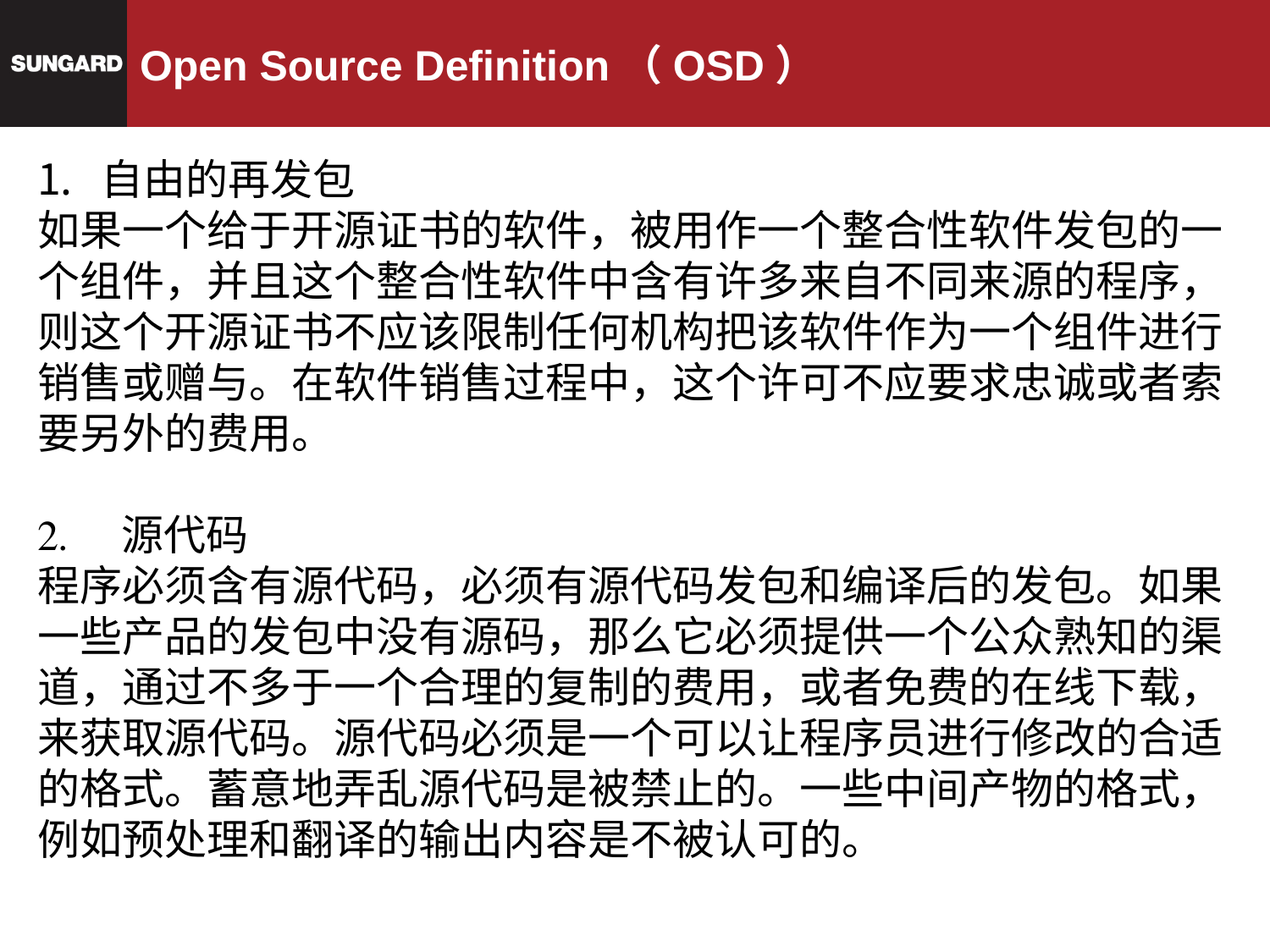

# Open Source Definition（OSD）
自由的再发包
如果一个给于开源证书的软件，被用作一个整合性软件发包的一个组件，并且这个整合性软件中含有许多来自不同来源的程序，则这个开源证书不应该限制任何机构把该软件作为一个组件进行销售或赠与。在软件销售过程中，这个许可不应要求忠诚或者索要另外的费用。

2.    源代码
程序必须含有源代码，必须有源代码发包和编译后的发包。如果一些产品的发包中没有源码，那么它必须提供一个公众熟知的渠道，通过不多于一个合理的复制的费用，或者免费的在线下载，来获取源代码。源代码必须是一个可以让程序员进行修改的合适的格式。蓄意地弄乱源代码是被禁止的。一些中间产物的格式，例如预处理和翻译的输出内容是不被认可的。